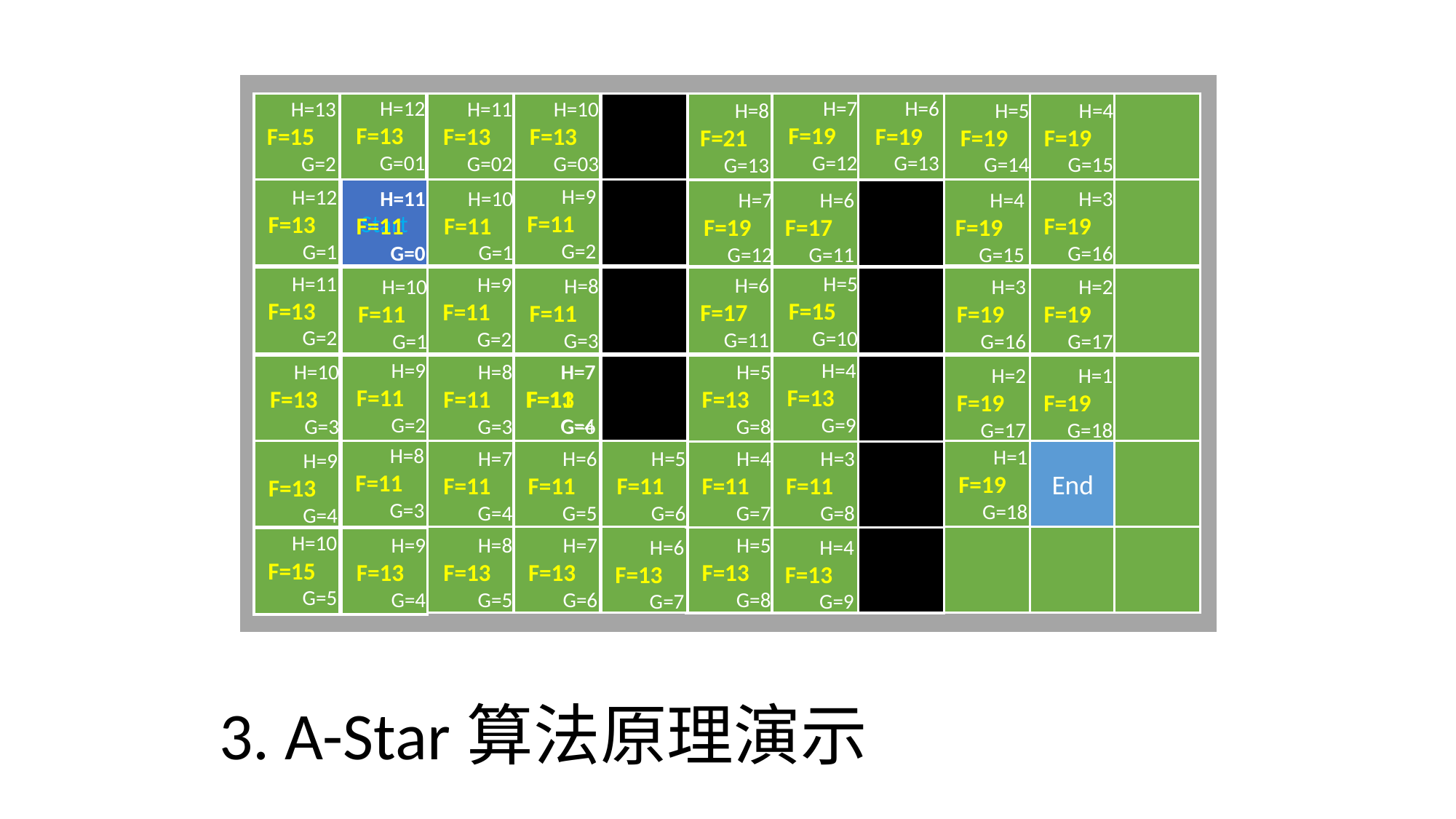

H=12
F=13
G=01
H=7
F=19
G=12
H=6
F=19
G=13
H=11
F=13
G=02
H=10
F=13
G=03
H=13
F=15
G=2
H=5
F=19
G=14
H=4
F=19
G=15
H=8
F=21
G=13

H=9
F=11
G=2
H=12
F=13
G=1
H=10
F=11
G=1

Start

H=3
F=19
G=16

H=11
F=11
G=0
H=7
F=19
G=12
H=6
F=17
G=11
H=4
F=19
G=15
H=11
F=13
G=2
H=5
F=15
G=10
H=9
F=11
G=2
H=6
F=17
G=11
H=8
F=11
G=3

H=2
F=19
G=17
H=3
F=19
G=16
H=10
F=11
G=1
H=9
F=11
G=2
H=4
F=13
G=9
H=7
F=11
G=4
H=5
F=13
G=8
H=7
F=13
G=6
H=10
F=13
G=3
H=8
F=11
G=3

H=1
F=19
G=18
H=2
F=19
G=17
H=8
F=11
G=3
H=1
F=19
G=18
H=3
F=11
G=8
H=4
F=11
G=7
H=5
F=11
G=6
H=6
F=11
G=5
H=7
F=11
G=4

End

H=9
F=13
G=4
H=10
F=15
G=5
H=5
F=13
G=8
H=7
F=13
G=6
H=8
F=13
G=5
H=9
F=13
G=4

H=6
F=13
G=7
H=4
F=13
G=9

# 3. A-Star算法原理演示